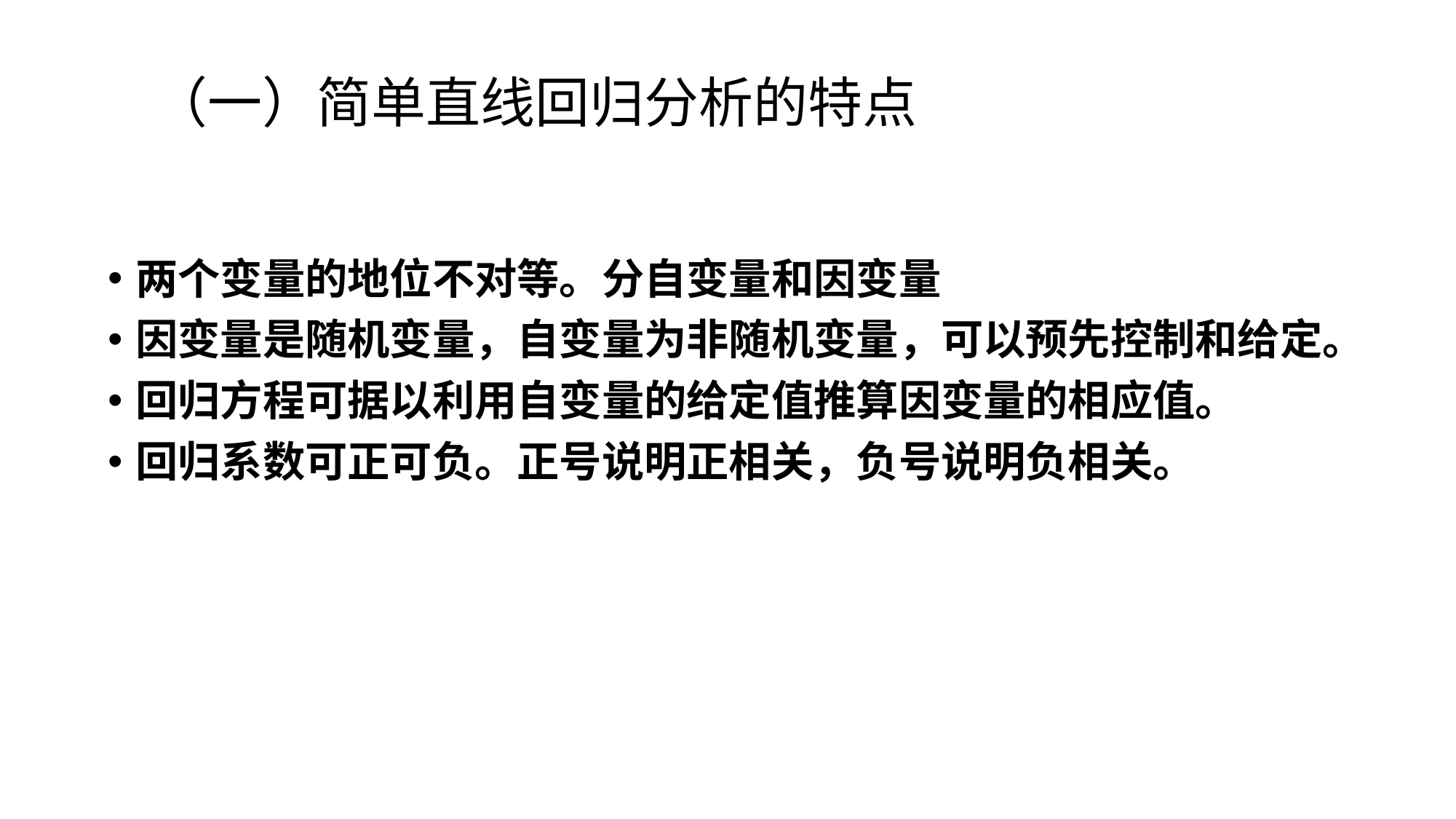

（一）简单直线回归分析的特点

两个变量的地位不对等。分自变量和因变量
因变量是随机变量，自变量为非随机变量，可以预先控制和给定。
回归方程可据以利用自变量的给定值推算因变量的相应值。
回归系数可正可负。正号说明正相关，负号说明负相关。